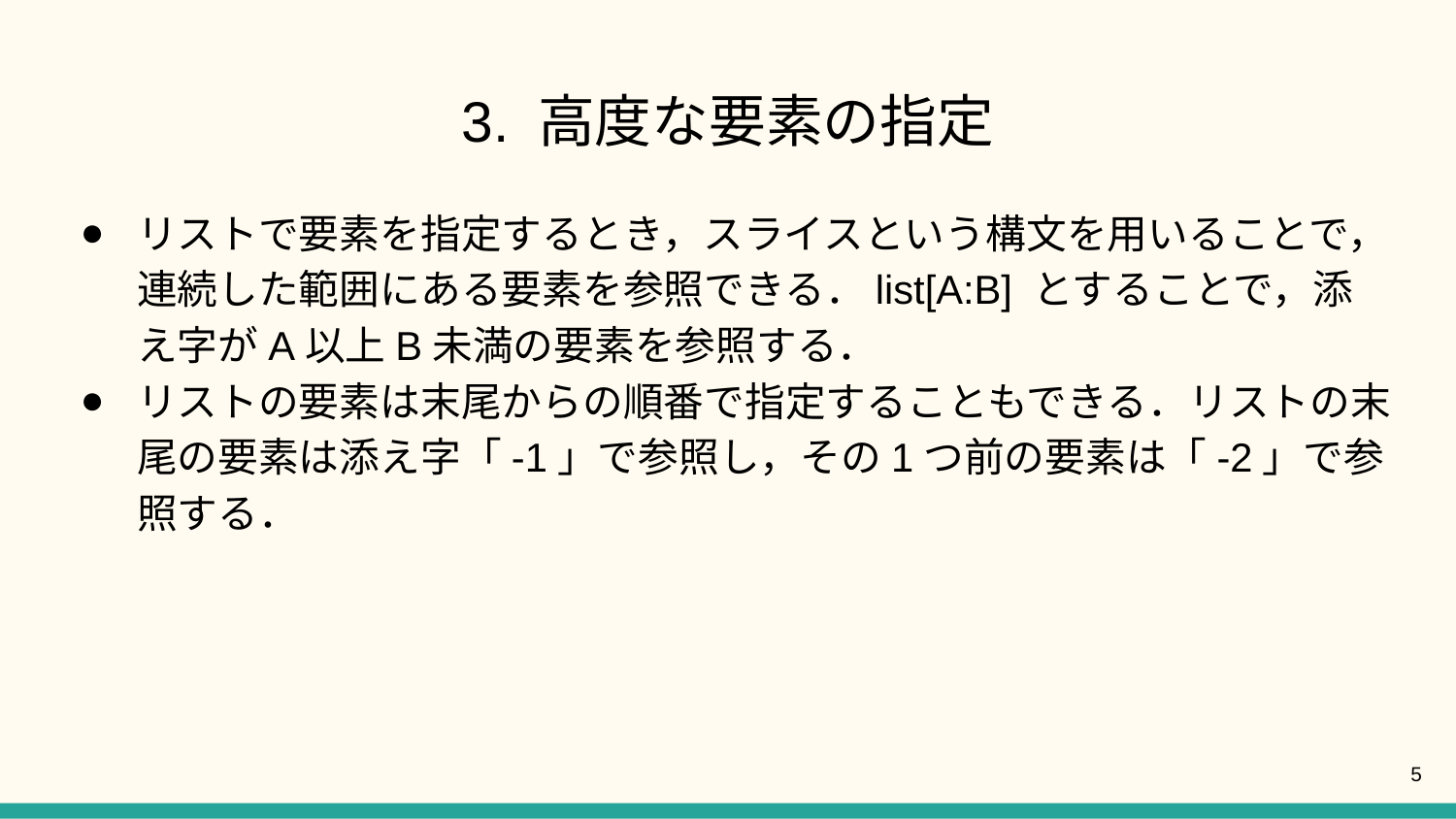

# 3. 高度な要素の指定
リストで要素を指定するとき，スライスという構文を用いることで，連続した範囲にある要素を参照できる．list[A:B] とすることで，添え字がA以上B未満の要素を参照する．
リストの要素は末尾からの順番で指定することもできる．リストの末尾の要素は添え字「-1」で参照し，その1つ前の要素は「-2」で参照する．
5